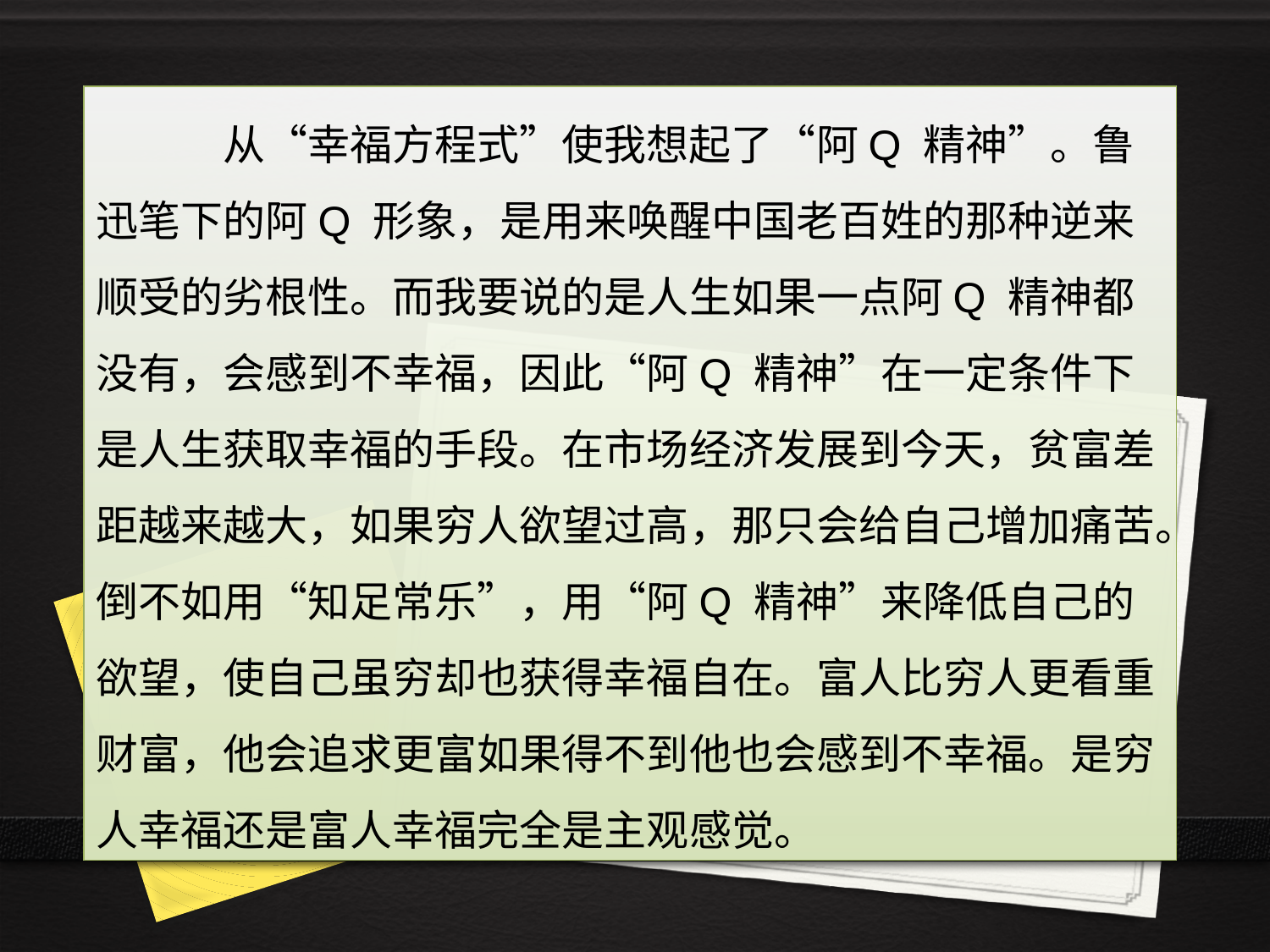

从“幸福方程式”使我想起了“阿Q 精神”。鲁迅笔下的阿Q 形象，是用来唤醒中国老百姓的那种逆来顺受的劣根性。而我要说的是人生如果一点阿Q 精神都没有，会感到不幸福，因此“阿Q 精神”在一定条件下是人生获取幸福的手段。在市场经济发展到今天，贫富差距越来越大，如果穷人欲望过高，那只会给自己增加痛苦。倒不如用“知足常乐”，用“阿Q 精神”来降低自己的欲望，使自己虽穷却也获得幸福自在。富人比穷人更看重财富，他会追求更富如果得不到他也会感到不幸福。是穷人幸福还是富人幸福完全是主观感觉。